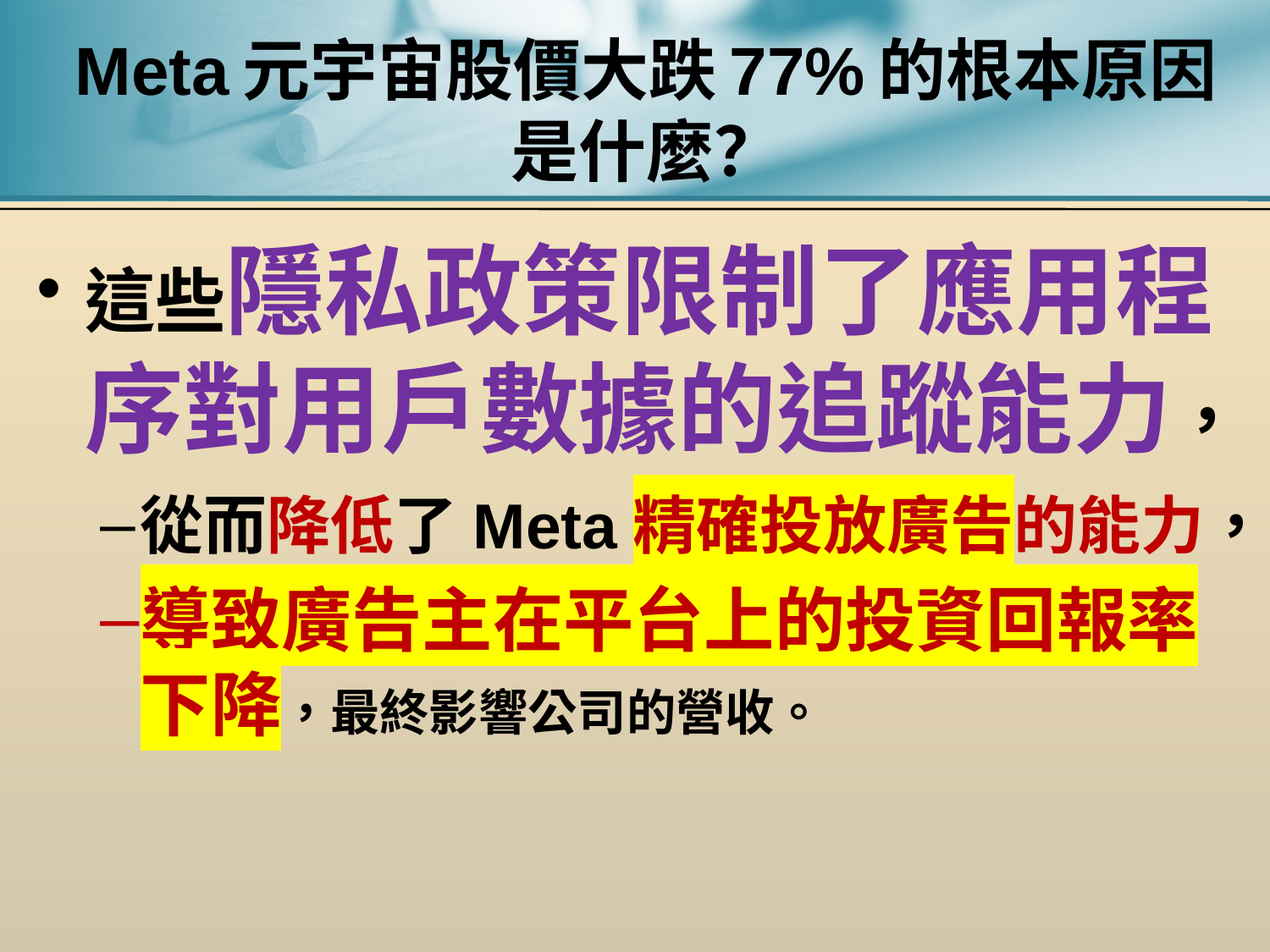

# Meta元宇宙股價大跌77%的根本原因是什麼？
這些隱私政策限制了應用程序對用戶數據的追蹤能力，
從而降低了Meta精確投放廣告的能力，
導致廣告主在平台上的投資回報率下降，最終影響公司的營收。